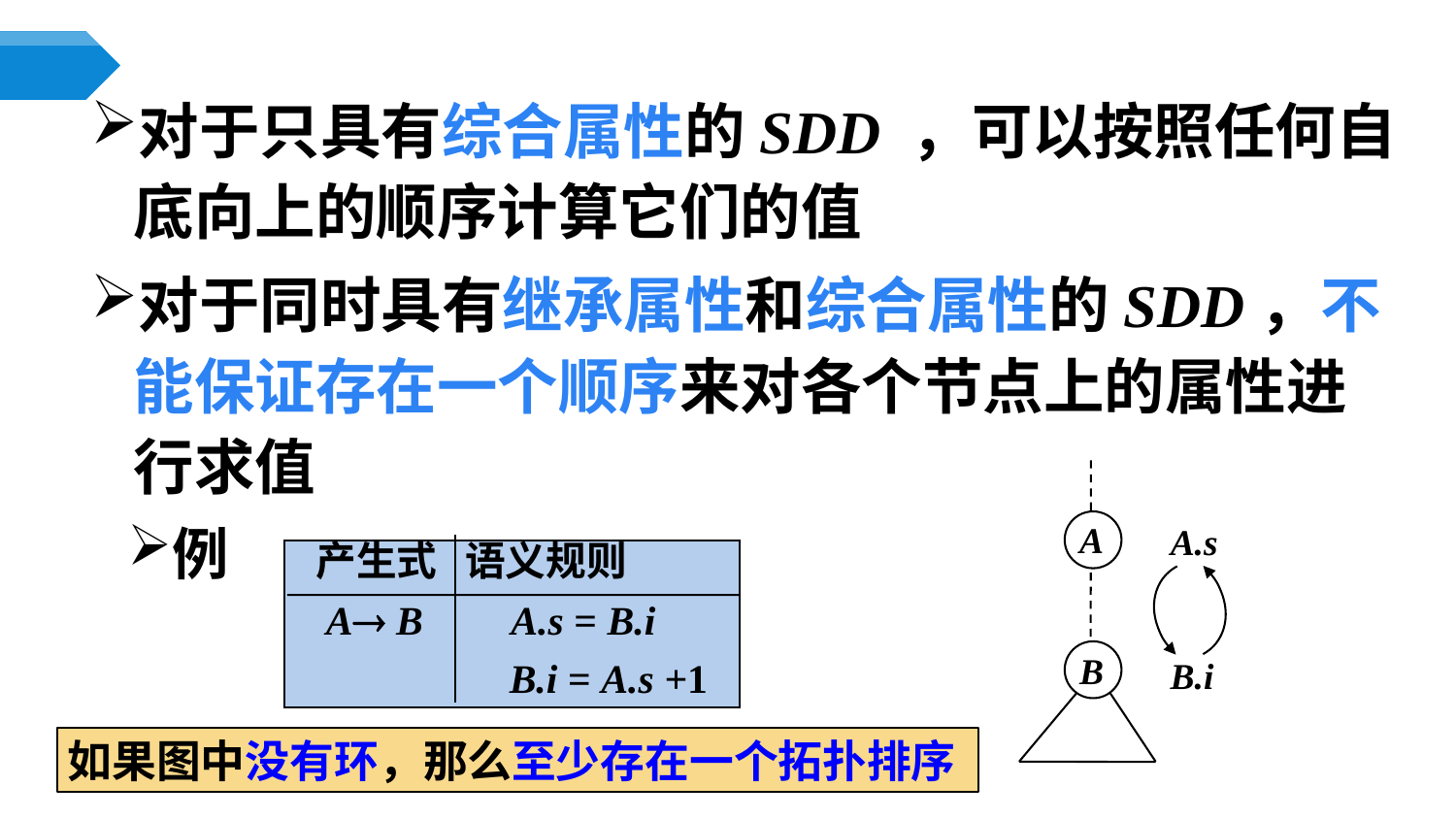

对于只具有综合属性的SDD ，可以按照任何自底向上的顺序计算它们的值
对于同时具有继承属性和综合属性的SDD，不能保证存在一个顺序来对各个节点上的属性进行求值
A

B

A.s

B.i
例
产生式   语义规则
 A→ B	     A.s = B.i
                   B.i = A.s +1

如果图中没有环，那么至少存在一个拓扑排序